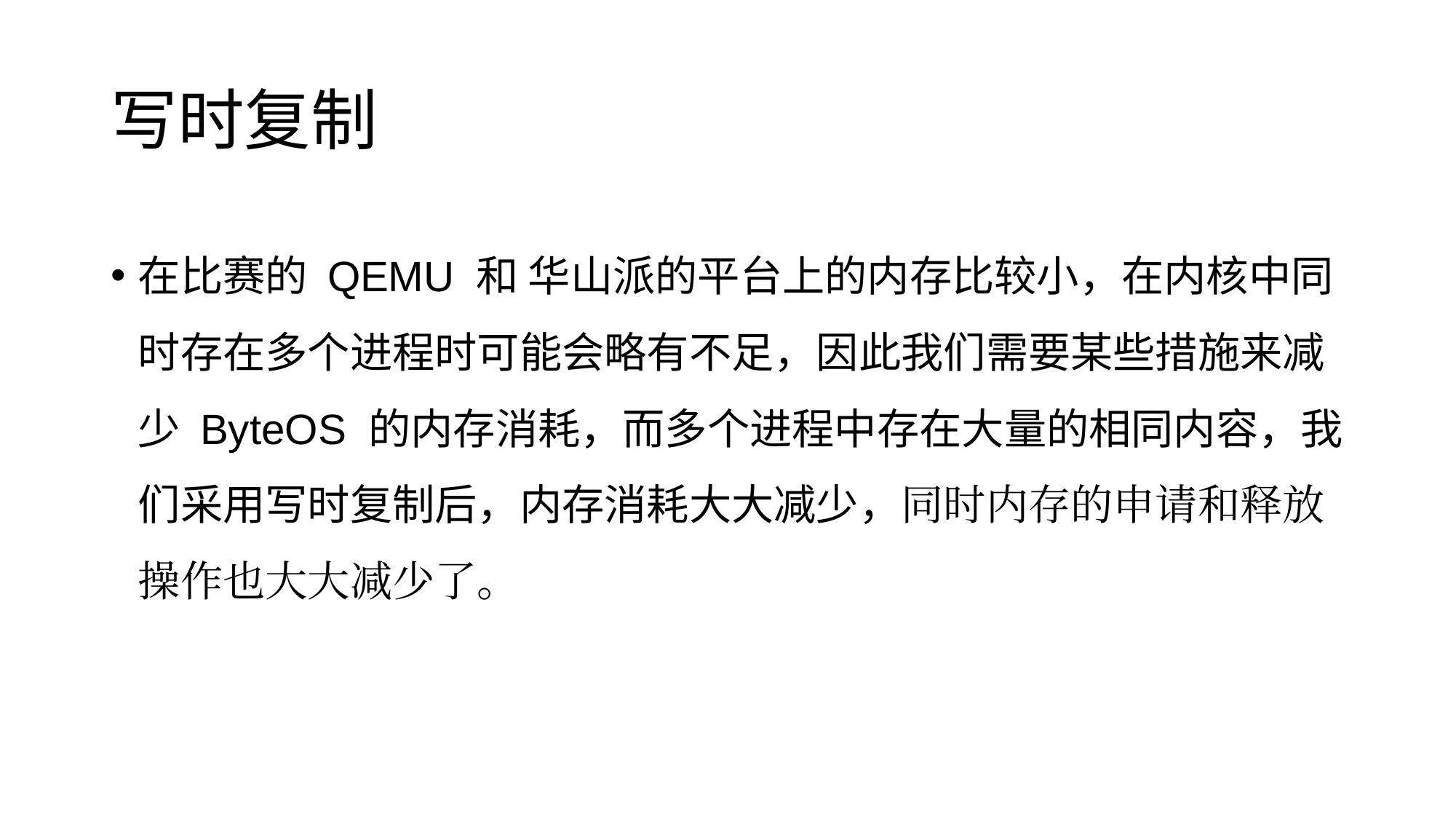

# 写时复制
在比赛的 QEMU 和 华山派的平台上的内存比较小，在内核中同时存在多个进程时可能会略有不足，因此我们需要某些措施来减少 ByteOS 的内存消耗，而多个进程中存在大量的相同内容，我们采用写时复制后，内存消耗大大减少，同时内存的申请和释放操作也大大减少了。